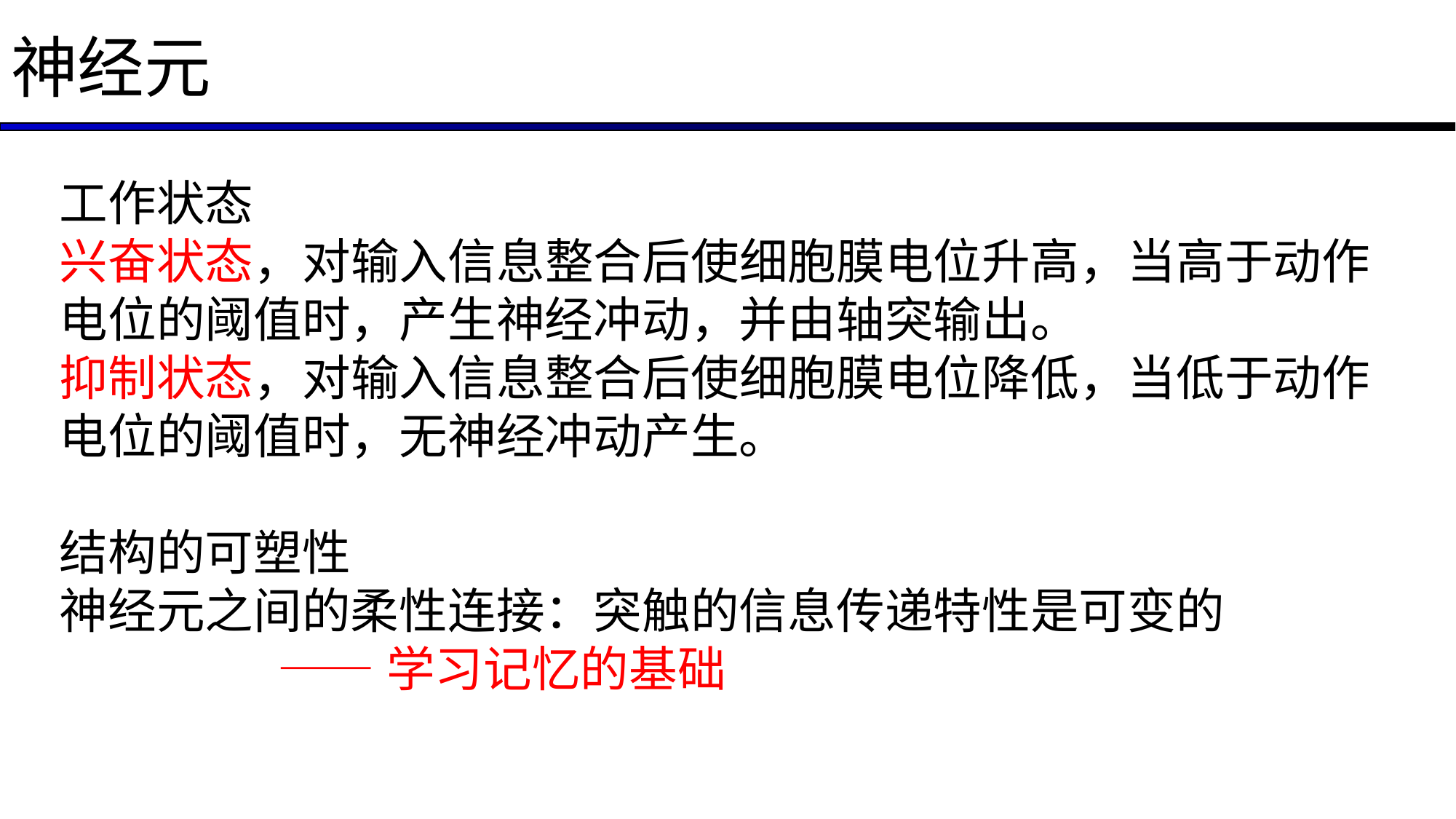

神经元
工作状态
兴奋状态，对输入信息整合后使细胞膜电位升高，当高于动作电位的阈值时，产生神经冲动，并由轴突输出。
抑制状态，对输入信息整合后使细胞膜电位降低，当低于动作电位的阈值时，无神经冲动产生。

结构的可塑性
神经元之间的柔性连接：突触的信息传递特性是可变的
		——学习记忆的基础